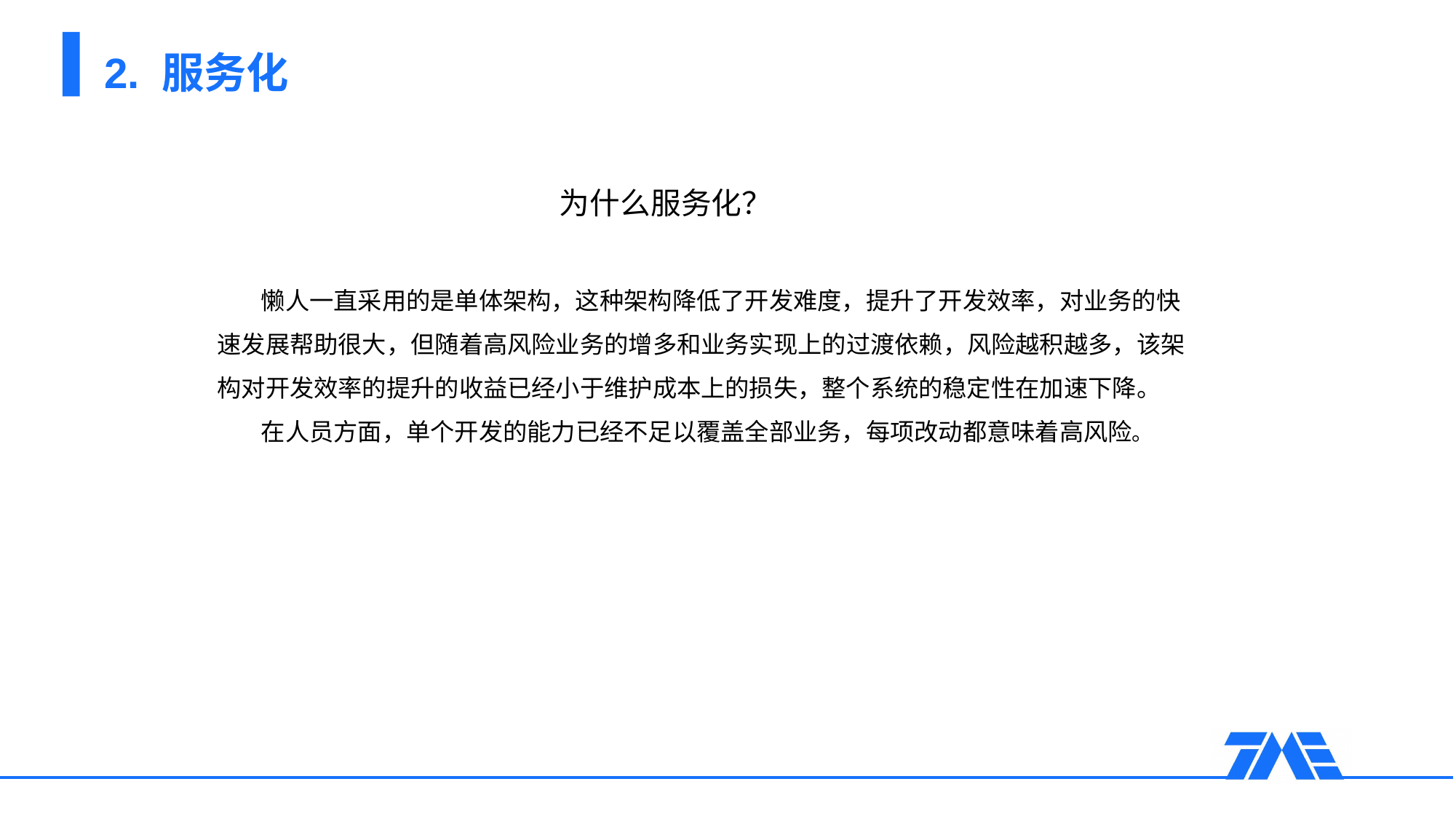

# 2. 服务化
为什么服务化？
       懒人一直采用的是单体架构，这种架构降低了开发难度，提升了开发效率，对业务的快速发展帮助很大，但随着高风险业务的增多和业务实现上的过渡依赖，风险越积越多，该架构对开发效率的提升的收益已经小于维护成本上的损失，整个系统的稳定性在加速下降。
       在人员方面，单个开发的能力已经不足以覆盖全部业务，每项改动都意味着高风险。